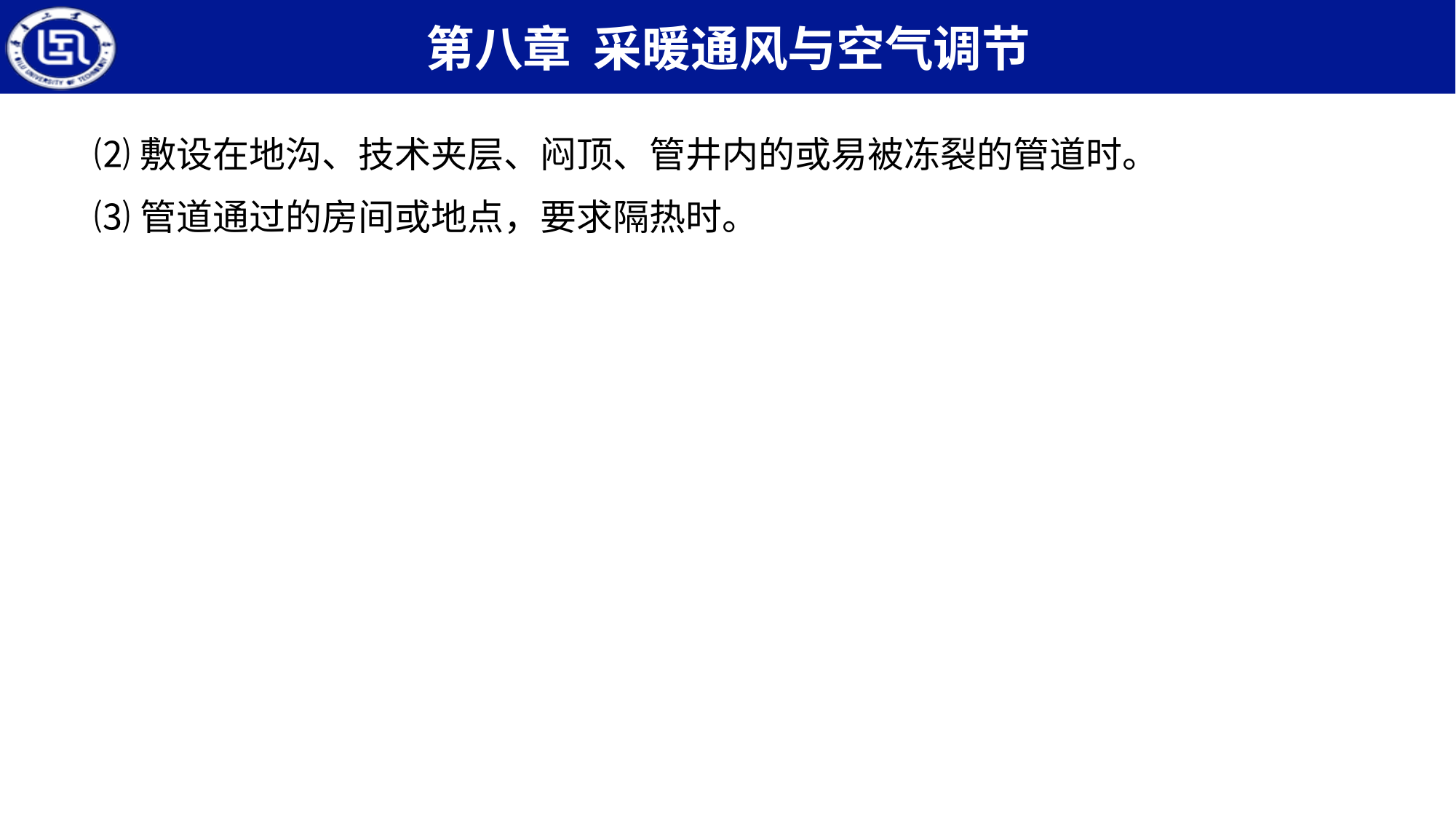

⑵敷设在地沟、技术夹层、闷顶、管井内的或易被冻裂的管道时。
    ⑶管道通过的房间或地点，要求隔热时。